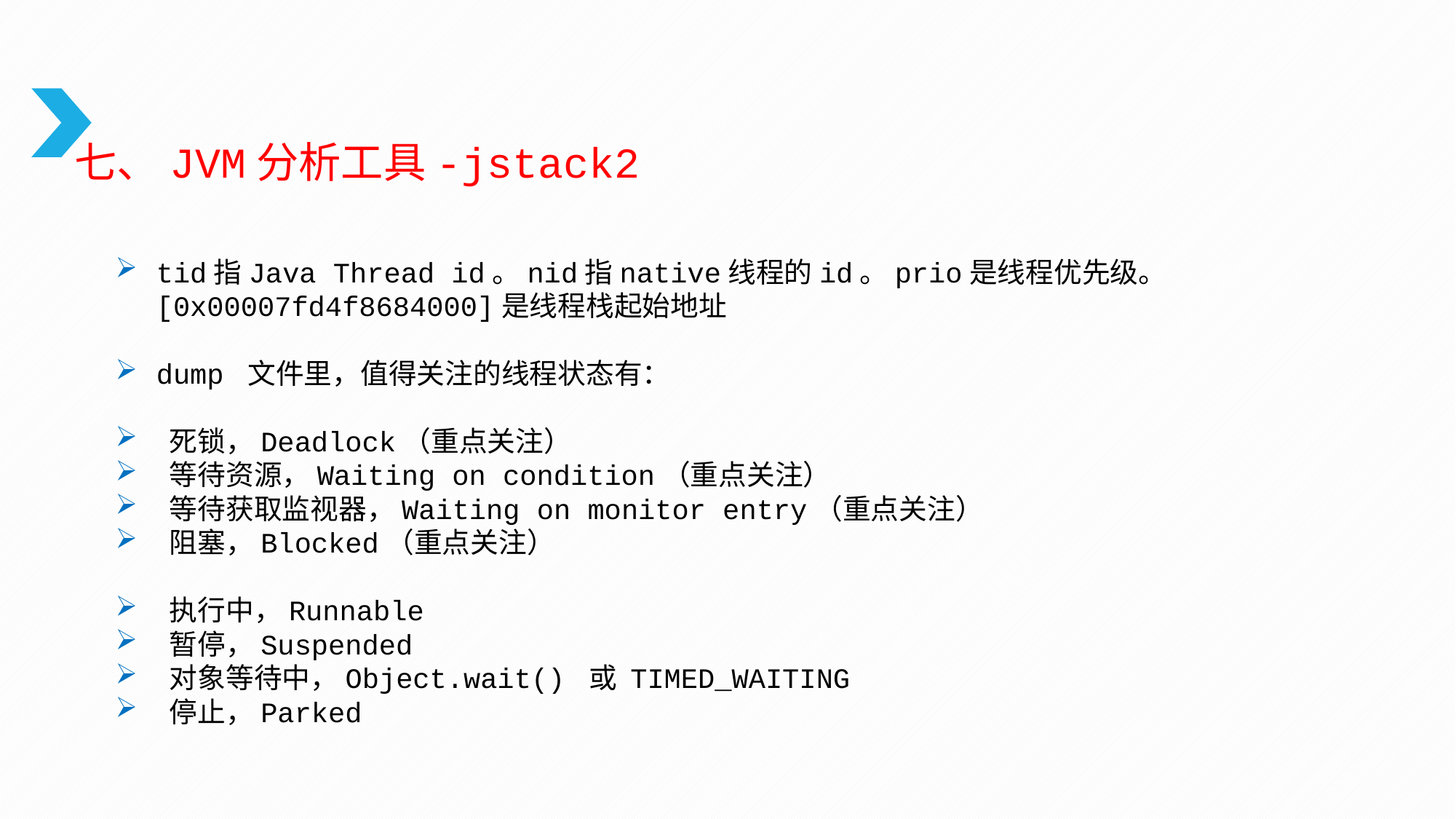

七、JVM分析工具-jstack2
tid指Java Thread id。nid指native线程的id。prio是线程优先级。[0x00007fd4f8684000]是线程栈起始地址

dump 文件里，值得关注的线程状态有：

 死锁，Deadlock（重点关注）
 等待资源，Waiting on condition（重点关注）
 等待获取监视器，Waiting on monitor entry（重点关注）
 阻塞，Blocked（重点关注）

 执行中，Runnable
 暂停，Suspended
 对象等待中，Object.wait() 或 TIMED_WAITING
 停止，Parked